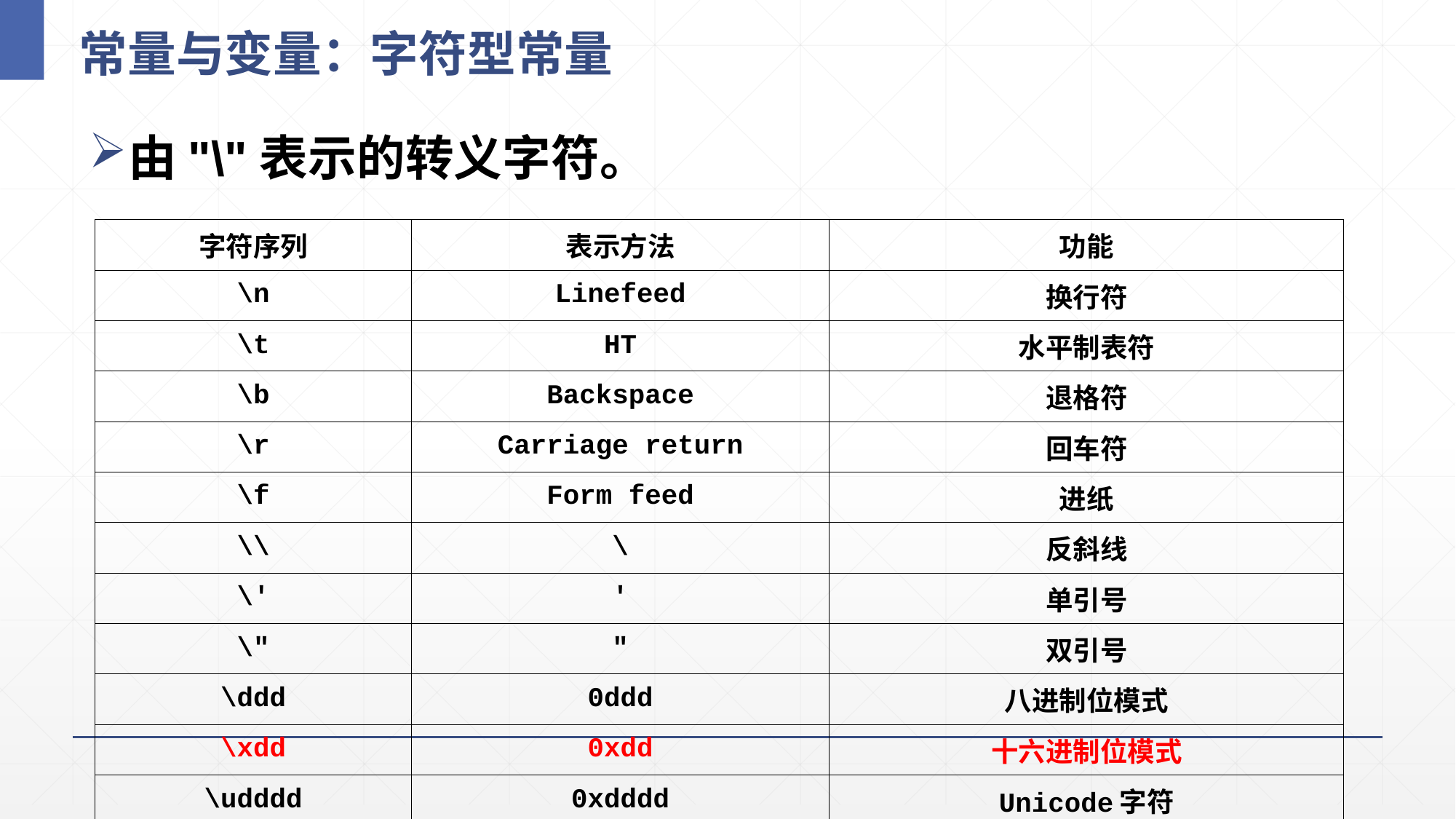

# 常量与变量：字符型常量
由"\"表示的转义字符。

| 字符序列 | 表示方法 | 功能 |
| --- | --- | --- |
| \n | Linefeed | 换行符 |
| \t | HT | 水平制表符 |
| \b | Backspace | 退格符 |
| \r | Carriage return | 回车符 |
| \f | Form feed | 进纸 |
| \\ | \ | 反斜线 |
| \' | ' | 单引号 |
| \" | " | 双引号 |
| \ddd | 0ddd | 八进制位模式 |
| \xdd | 0xdd | 十六进制位模式 |
| \udddd | 0xdddd | Unicode字符 |